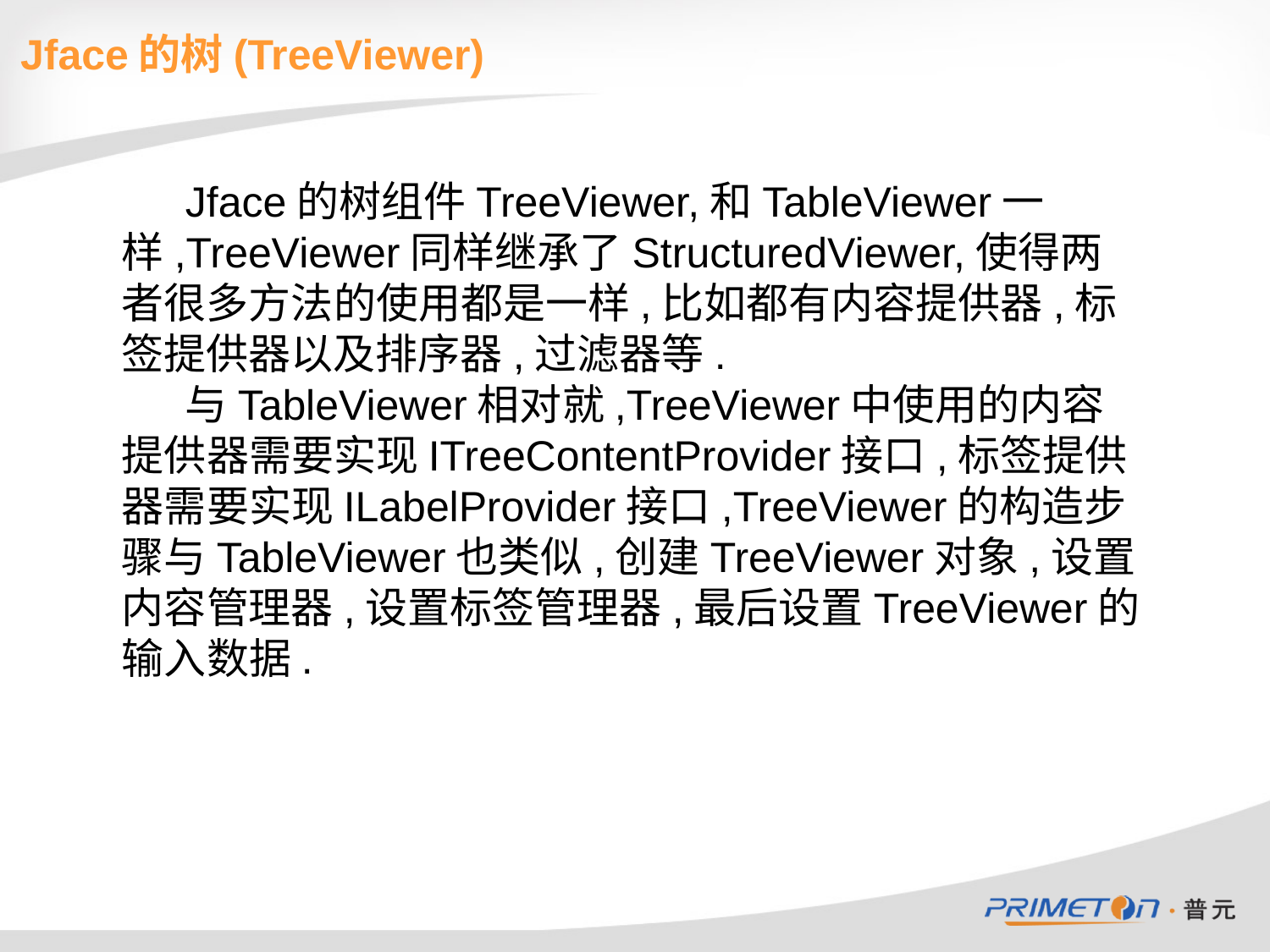

Jface的树(TreeViewer)
Jface的树组件TreeViewer,和TableViewer一样,TreeViewer同样继承了StructuredViewer,使得两者很多方法的使用都是一样,比如都有内容提供器,标签提供器以及排序器,过滤器等.
与TableViewer相对就,TreeViewer中使用的内容提供器需要实现ITreeContentProvider接口,标签提供器需要实现ILabelProvider接口,TreeViewer的构造步骤与TableViewer也类似,创建TreeViewer对象,设置内容管理器,设置标签管理器,最后设置TreeViewer的输入数据.